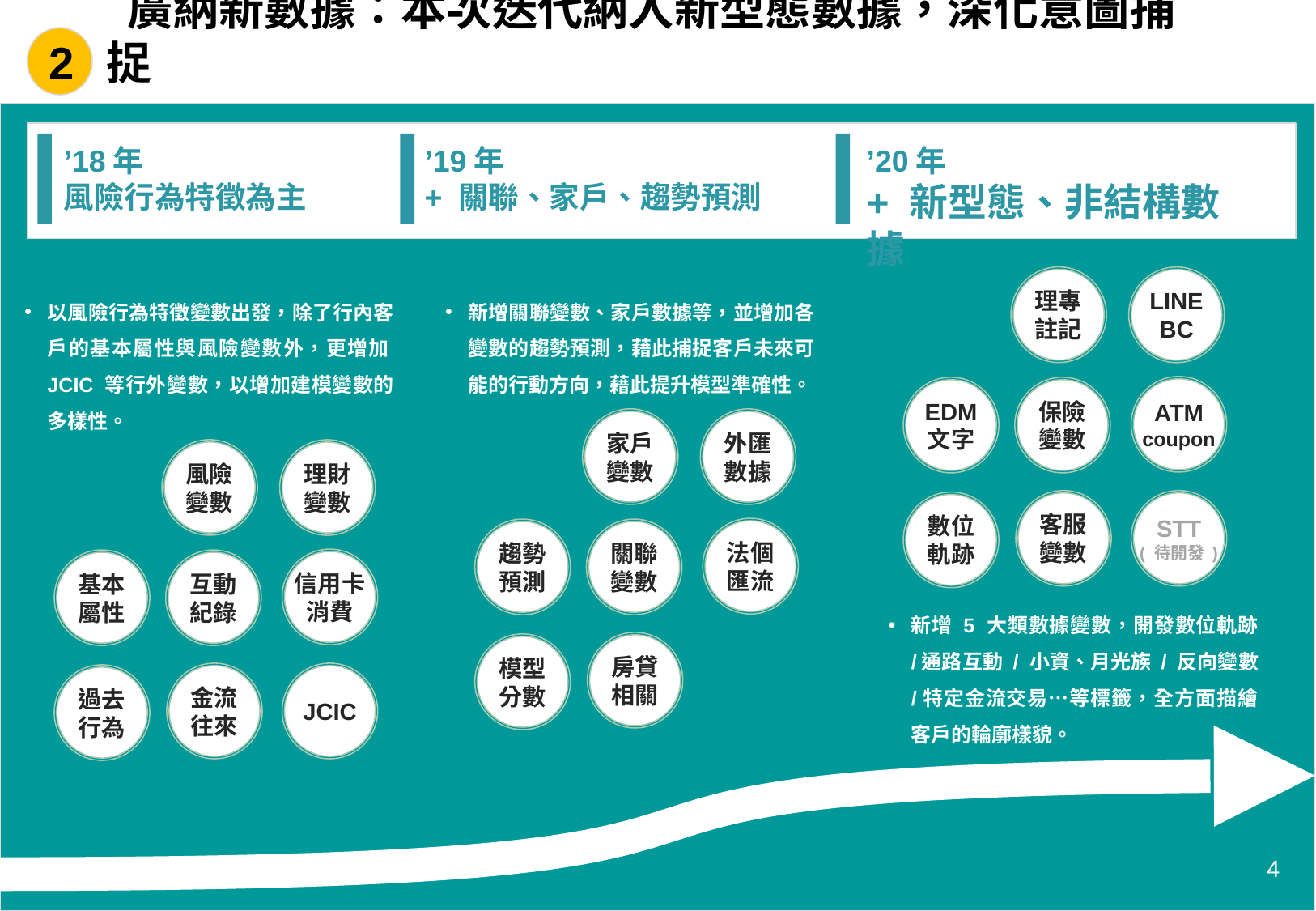

金流也有階段的分別
怎麼顯示出這次做6個月的時間
是花在甚麼事情上
2
 廣納新數據：本次迭代納入新型態數據，深化意圖捕捉

EDM文字探勘
保險變數
STT
( 待開發 )

’18年
風險行為特徵為主
’19年
+ 關聯、家戶、趨勢預測
’20年
+ 新型態、非結構數據

理專註記
LINE BC

理專
註記

LINE
BC
數位軌跡
客服
變數
ATM

以風險行為特徵變數出發，除了行內客戶的基本屬性與風險變數外，更增加JCIC 等行外變數，以增加建模變數的多樣性。
新增關聯變數、家戶數據等，並增加各變數的趨勢預測，藉此捕捉客戶未來可能的行動方向，藉此提升模型準確性。
COUPUN
家戶數據

趨勢預測

ATM
coupon

EDM
文字

保險
變數

家戶
變數

外匯
數據

風險
變數

理財
變數
關聯變數
模型分數
外匯數據

客服
變數

STT
( 待開發 )

數位
軌跡

法個
匯流
法個匯流

趨勢
預測

關聯
變數

房貸相關

信用卡
消費

基本
屬性

互動
紀錄
新增 5 大類數據變數，開發數位軌跡 /通路互動 / 小資、月光族 / 反向變數 /特定金流交易…等標籤，全方面描繪客戶的輪廓樣貌。
基本屬性
金流往來
互動紀錄

房貸
相關

模型
分數

金流
往來

JCIC

過去
行為
JCIC

消費

信用卡
理財變數
過去行為
風險變數

4